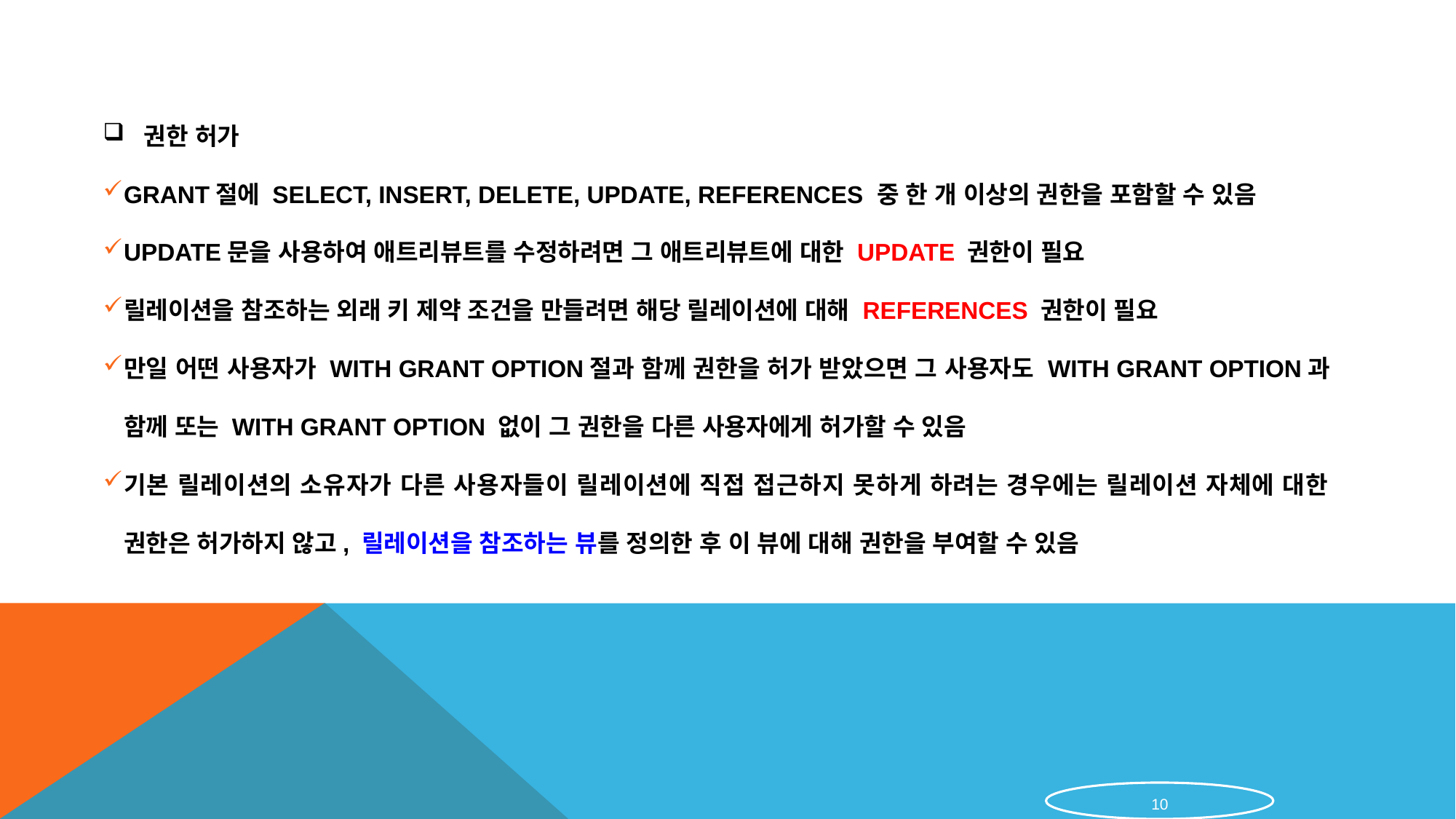

권한 허가
GRANT절에 SELECT, INSERT, DELETE, UPDATE, REFERENCES 중 한 개 이상의 권한을 포함할 수 있음
UPDATE문을 사용하여 애트리뷰트를 수정하려면 그 애트리뷰트에 대한 UPDATE 권한이 필요
릴레이션을 참조하는 외래 키 제약 조건을 만들려면 해당 릴레이션에 대해 REFERENCES 권한이 필요
만일 어떤 사용자가 WITH GRANT OPTION절과 함께 권한을 허가 받았으면 그 사용자도 WITH GRANT OPTION과 함께 또는 WITH GRANT OPTION 없이 그 권한을 다른 사용자에게 허가할 수 있음
기본 릴레이션의 소유자가 다른 사용자들이 릴레이션에 직접 접근하지 못하게 하려는 경우에는 릴레이션 자체에 대한 권한은 허가하지 않고, 릴레이션을 참조하는 뷰를 정의한 후 이 뷰에 대해 권한을 부여할 수 있음
10